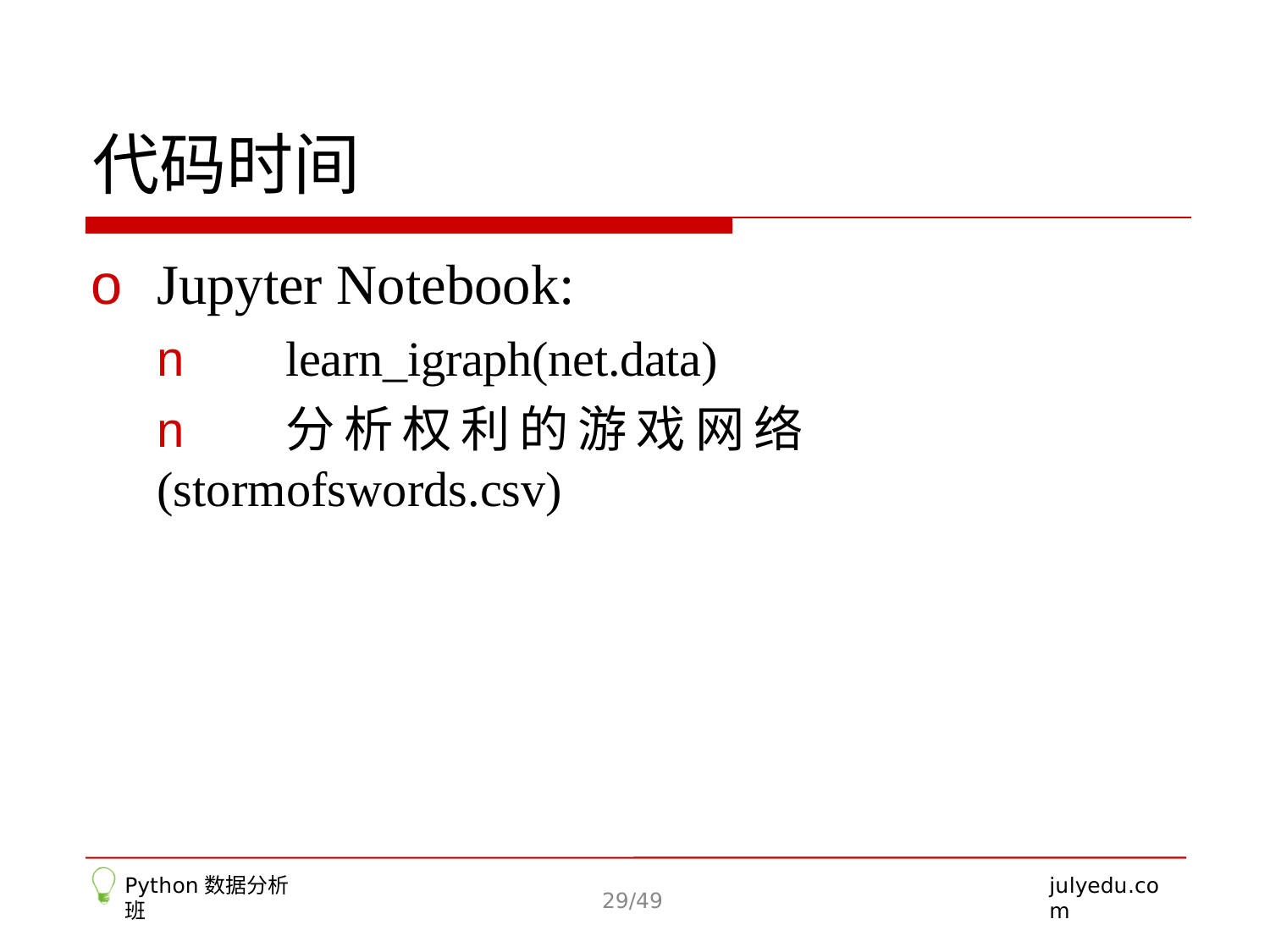

# 代码时间

o Jupyter Notebook:
n	learn_igraph(net.data)
n	分析权利的游戏网络(stormofswords.csv)

Python数据分析班
julyedu.com
29/49